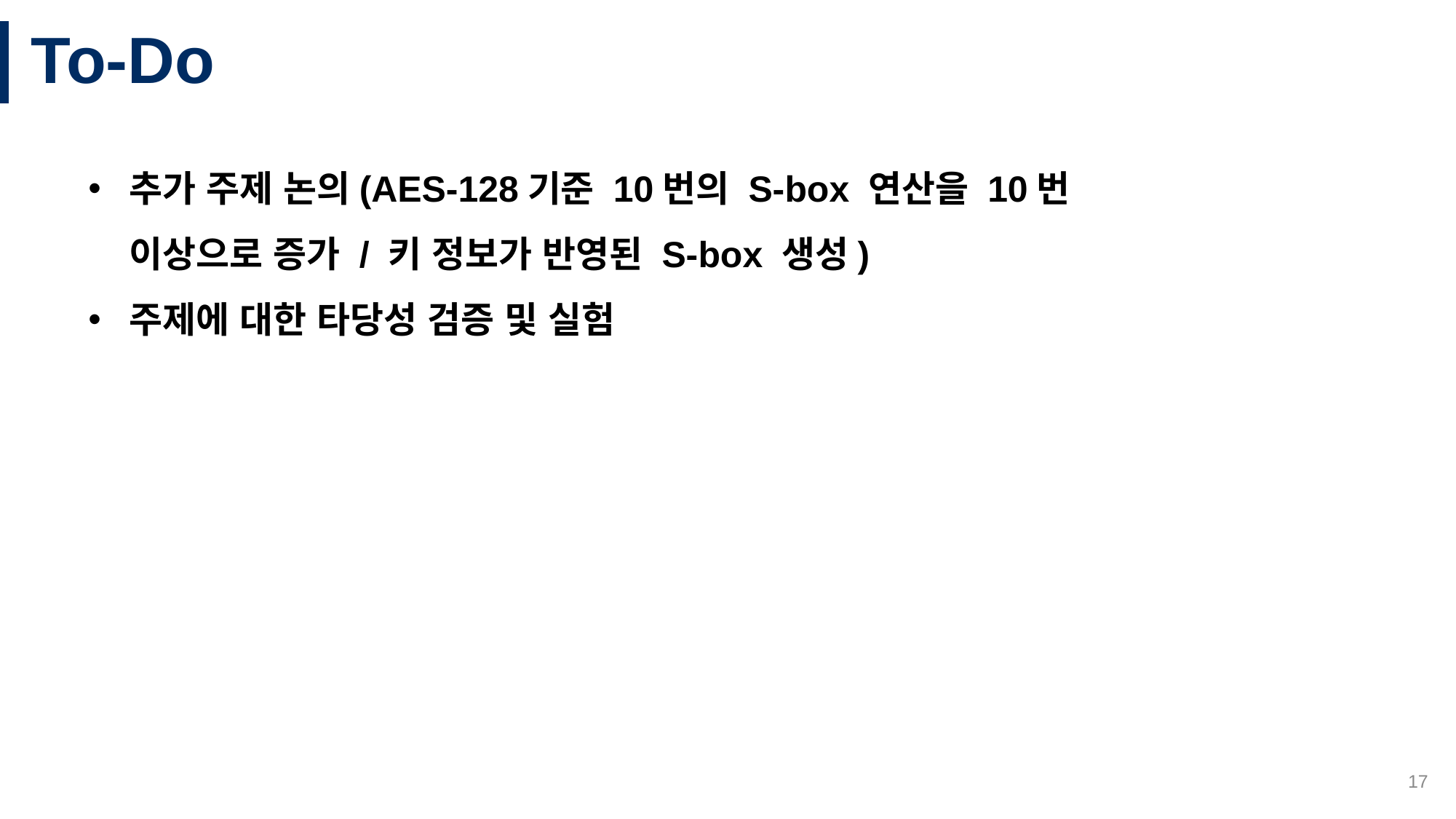

# To-Do
추가 주제 논의(AES-128기준 10번의 S-box 연산을 10번 이상으로 증가 / 키 정보가 반영된 S-box 생성)
주제에 대한 타당성 검증 및 실험
17